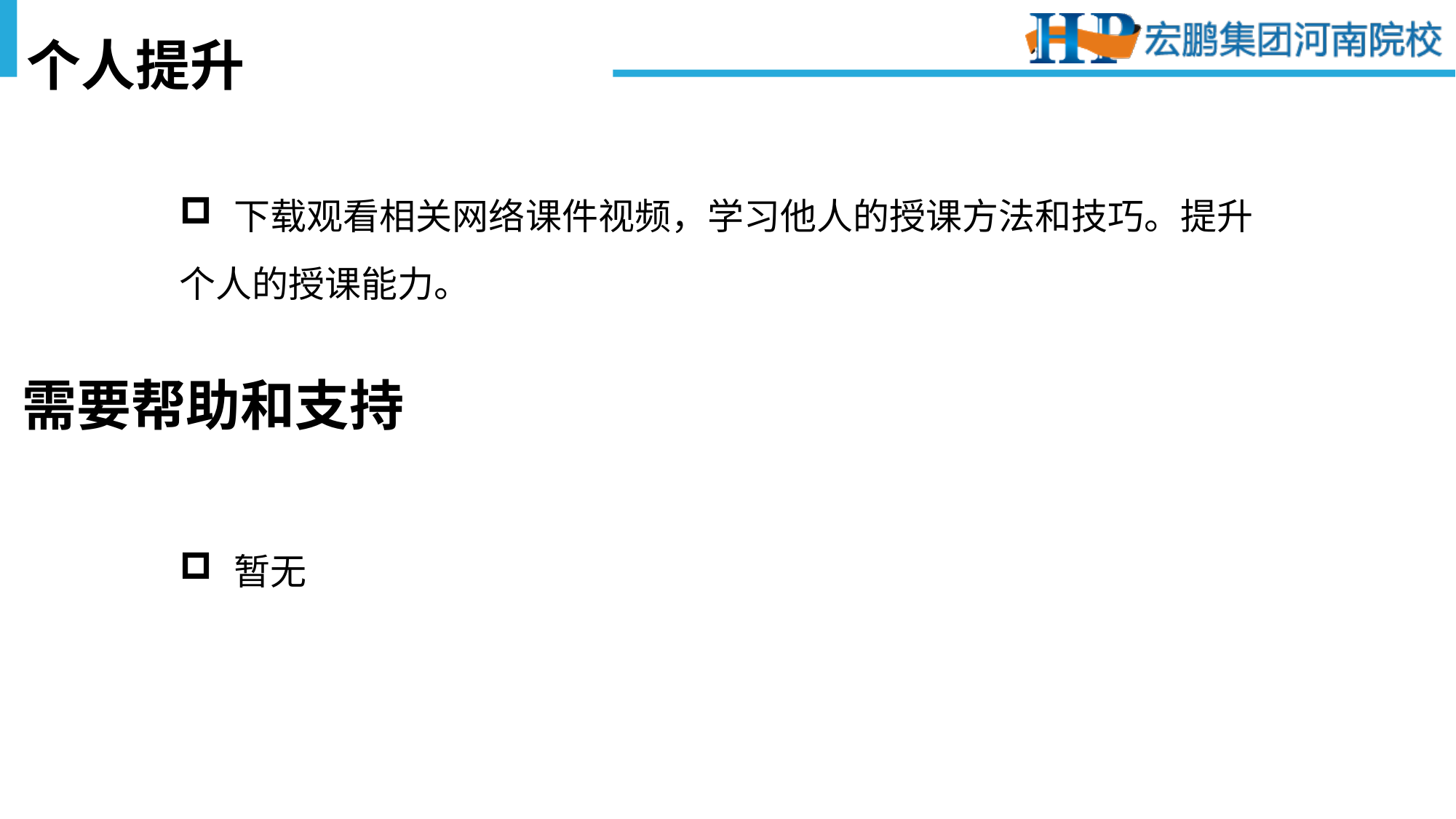

个人提升
下载观看相关网络课件视频，学习他人的授课方法和技巧。提升
个人的授课能力。
需要帮助和支持
暂无